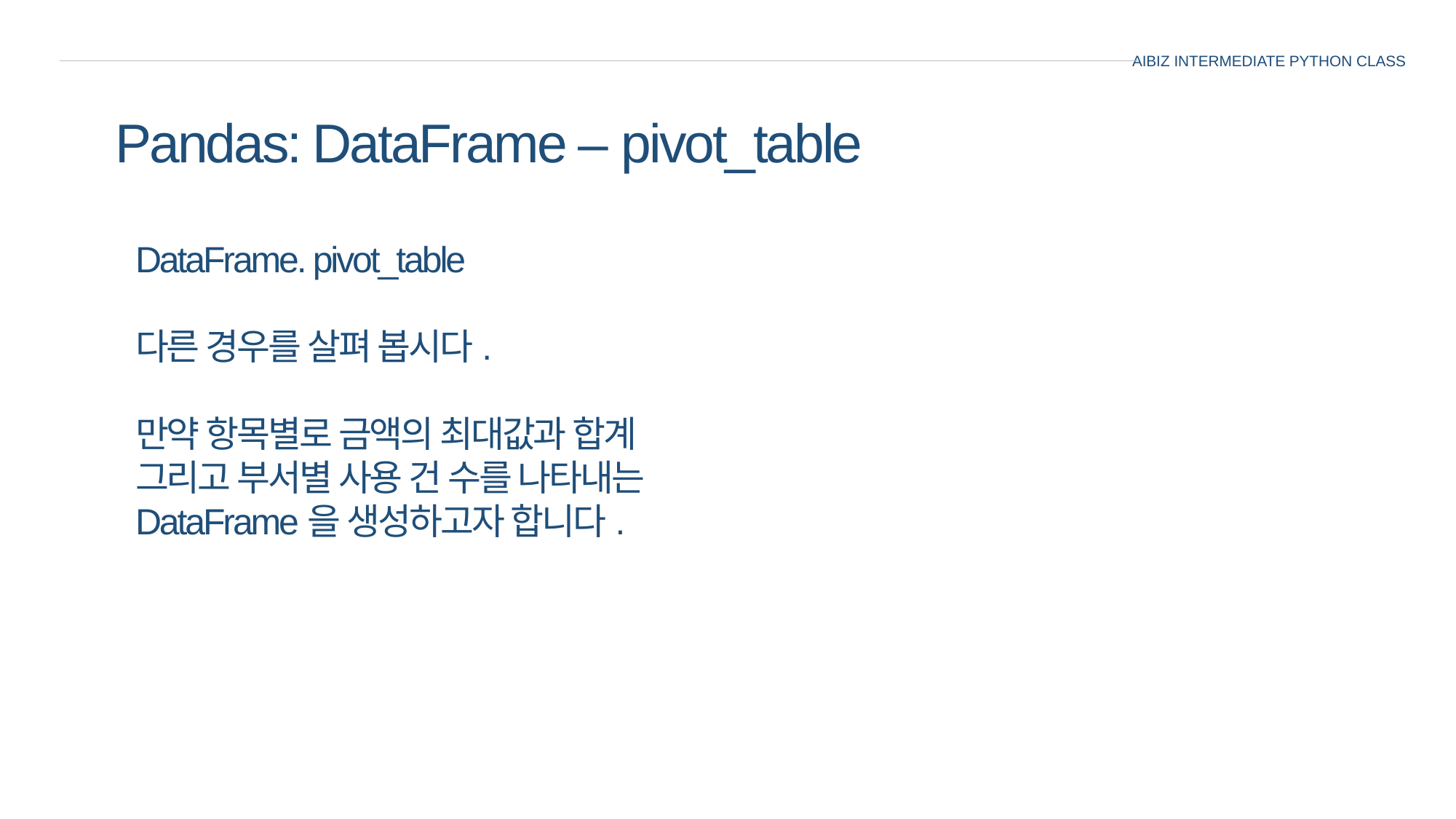

AIBIZ INTERMEDIATE PYTHON CLASS
Pandas: DataFrame – pivot_table

DataFrame. pivot_table

다른 경우를 살펴 봅시다.

만약 항목별로 금액의 최대값과 합계
그리고 부서별 사용 건 수를 나타내는
DataFrame을 생성하고자 합니다.